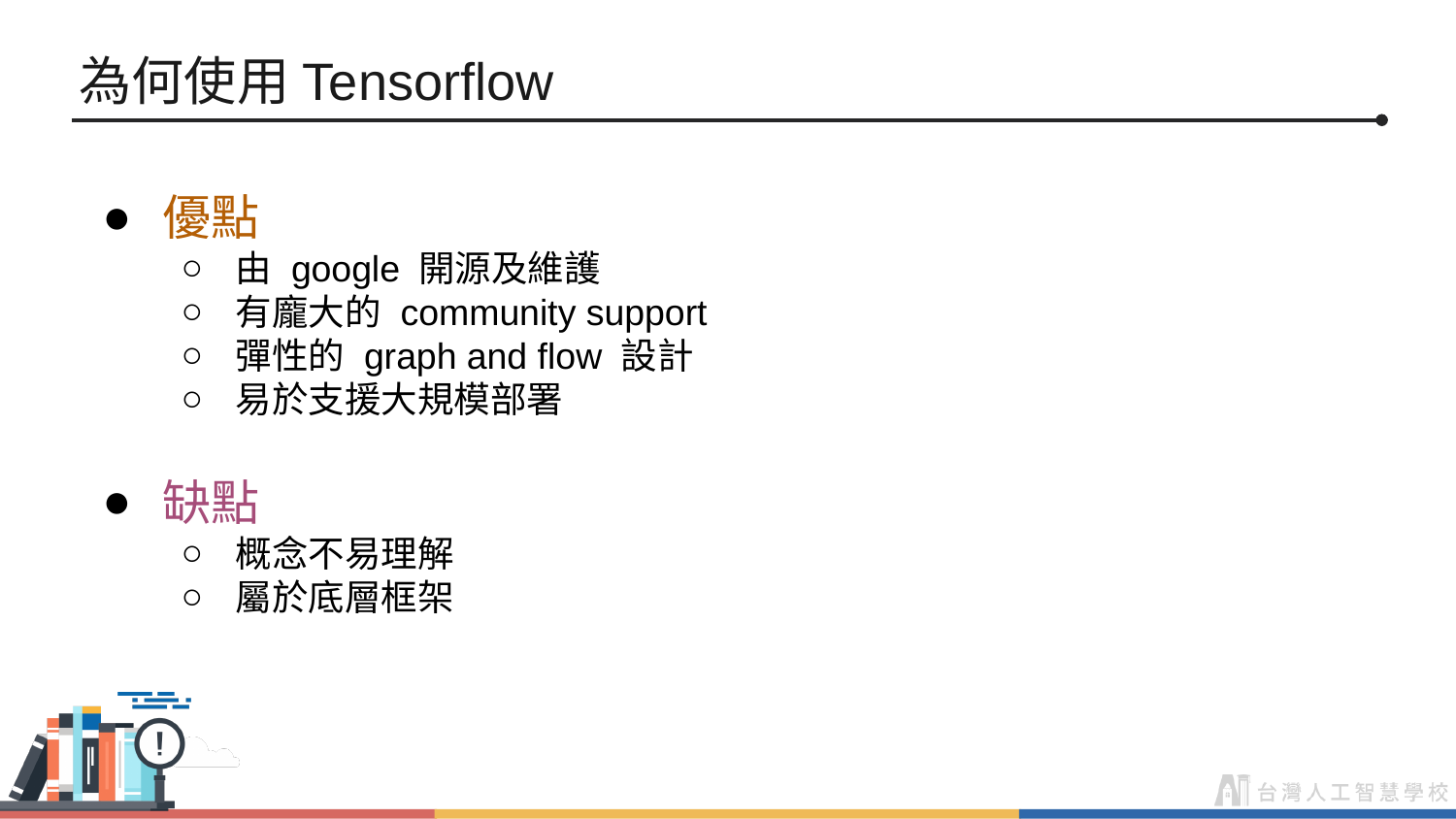

# 為何使用Tensorflow
優點
由 google 開源及維護
有龐大的 community support
彈性的 graph and flow 設計
易於支援大規模部署

缺點
概念不易理解
屬於底層框架